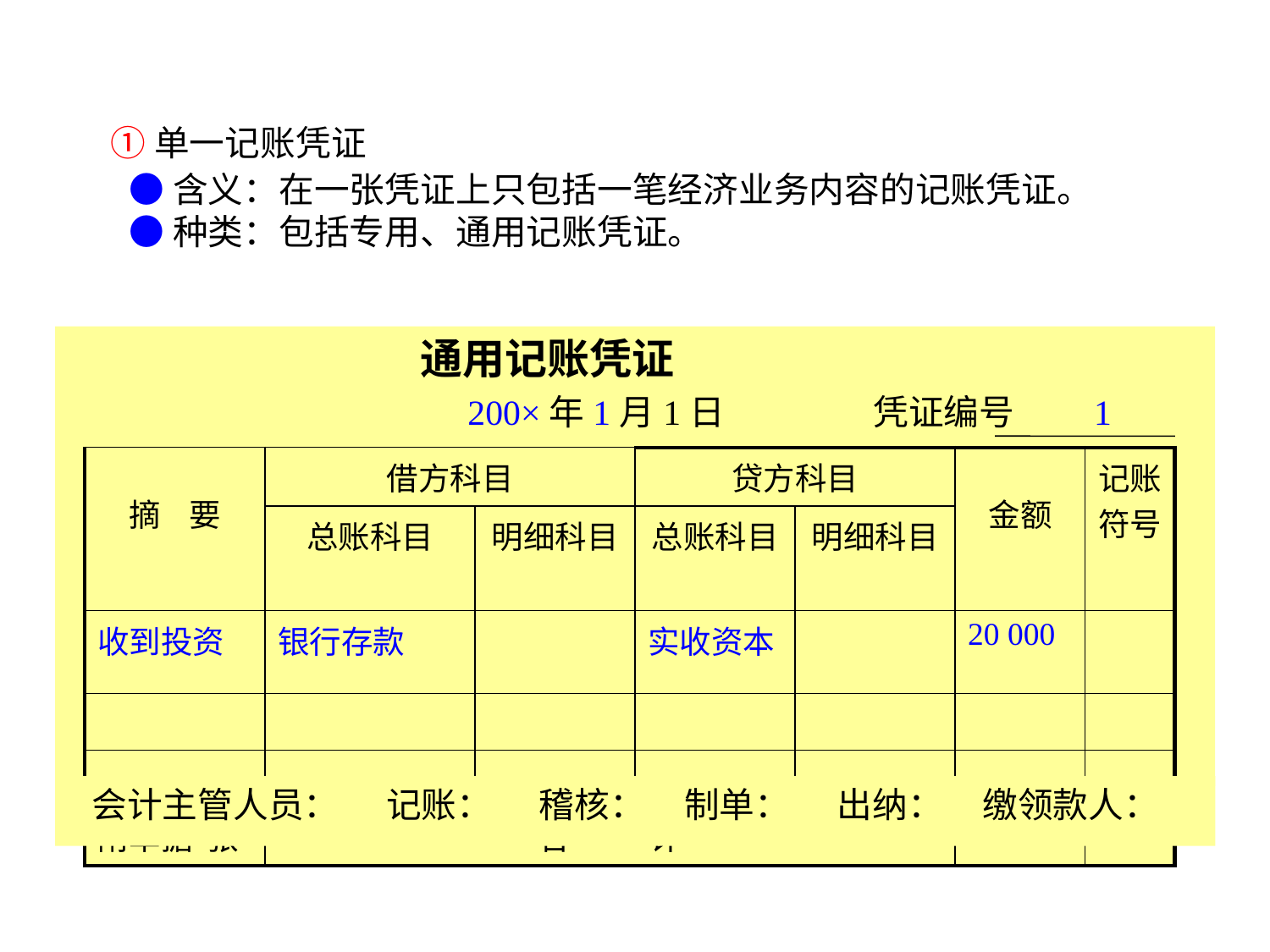

①单一记账凭证
    ●含义：在一张凭证上只包括一笔经济业务内容的记账凭证。
    ●种类：包括专用、通用记账凭证。
                                            通用记账凭证
                                             200×年1月1日                   凭证编号         1

| 摘 要 | 借方科目 |  | 贷方科目 |  | 金额 | 记账符号 |
| --- | --- | --- | --- | --- | --- | --- |
|  | 总账科目 | 明细科目 | 总账科目 | 明细科目 |  |  |
| 收到投资 | 银行存款 |  | 实收资本 |  | 20 000 |  |
|  |  |  |  |  |  |  |
|  |  |  |  |  |  |  |
| 附单据 张 | 合 计 |  |  |  | 20 000 |  |
  会计主管人员：      记账：      稽核：     制单：      出纳：     缴领款人：